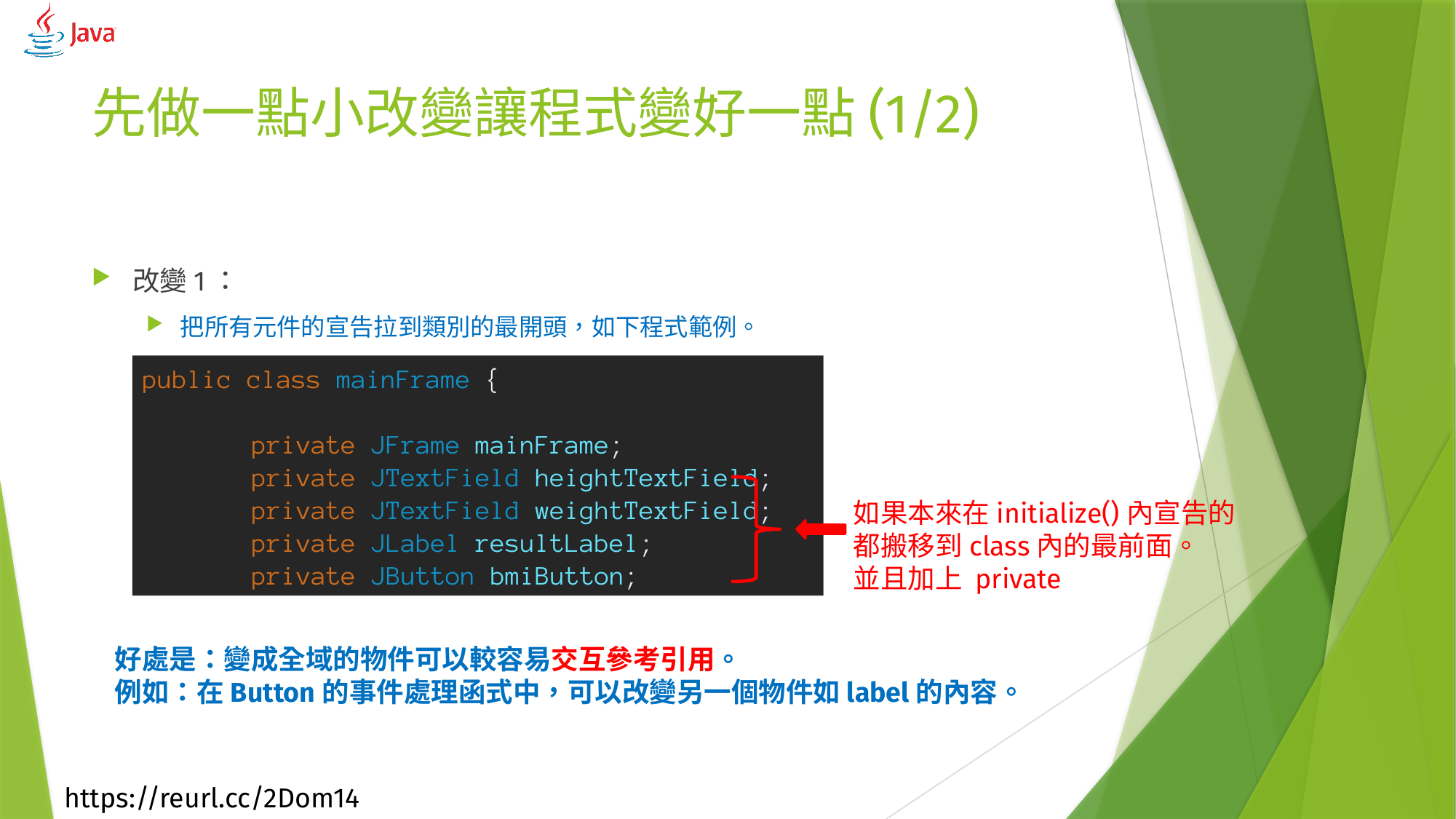

# 先做一點小改變讓程式變好一點(1/2)
改變1：
把所有元件的宣告拉到類別的最開頭，如下程式範例。

public class mainFrame {

	private JFrame mainFrame;
	private JTextField heightTextField;
	private JTextField weightTextField;
	private JLabel resultLabel;
	private JButton bmiButton;

如果本來在initialize()內宣告的
都搬移到class內的最前面。
並且加上 private

好處是：變成全域的物件可以較容易交互參考引用。
例如：在Button的事件處理函式中，可以改變另一個物件如label的內容。